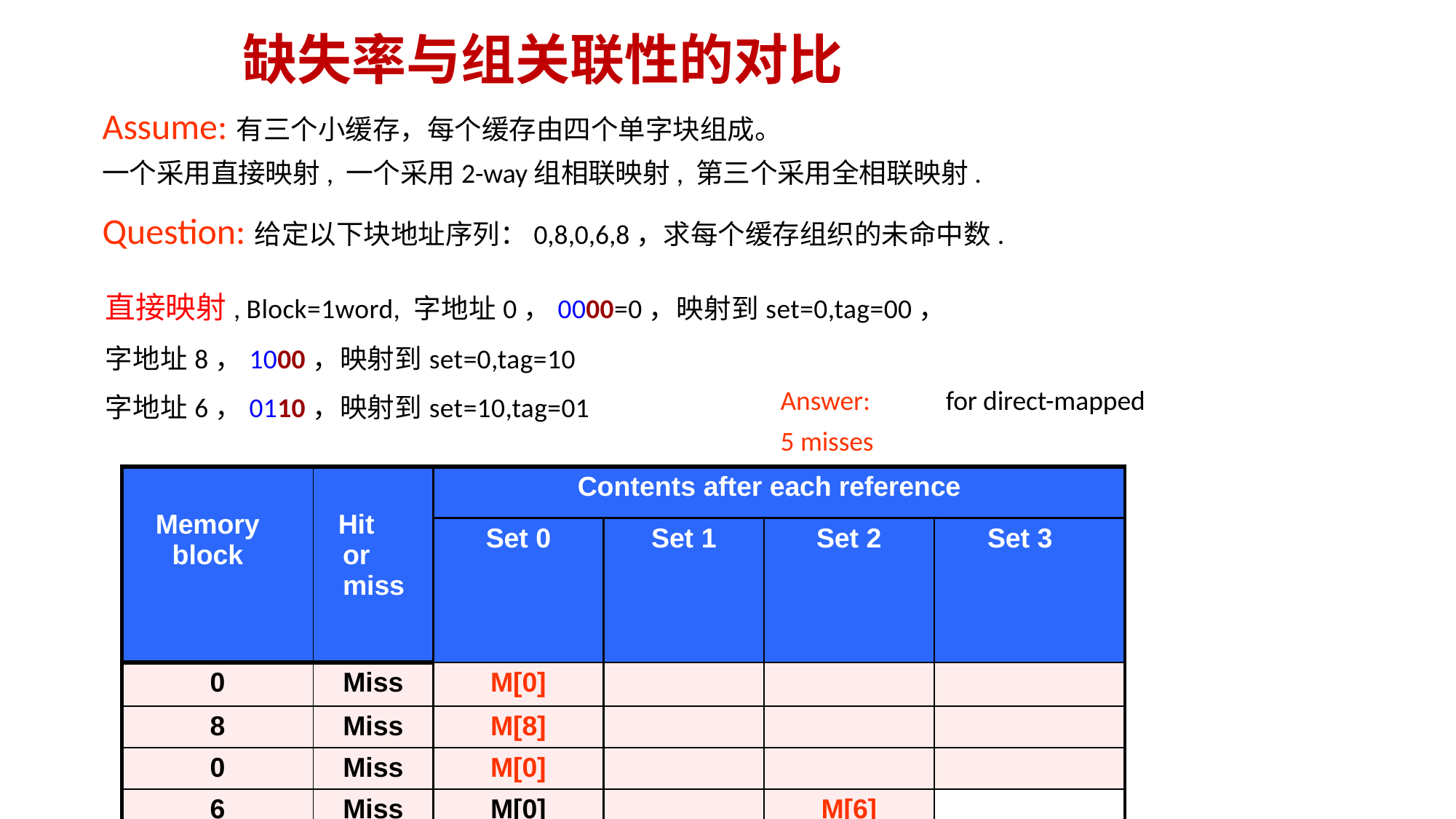

# 缺失率与组关联性的对比
Assume:有三个小缓存，每个缓存由四个单字块组成。
一个采用直接映射, 一个采用2-way组相联映射, 第三个采用全相联映射.
Question:给定以下块地址序列：0,8,0,6,8，求每个缓存组织的未命中数.
直接映射, Block=1word, 字地址0，0000=0，映射到set=0,tag=00，
字地址8，1000，映射到set=0,tag=10
字地址6，0110，映射到set=10,tag=01
Answer:	for direct-mapped	5 misses
| Memory block | Hit or miss | Contents after each reference |  |  |  |
| --- | --- | --- | --- | --- | --- |
|  |  | Set 0 | Set 1 | Set 2 | Set 3 |
| 0 | Miss | M[0] |  |  |  |
| 8 | Miss | M[8] |  |  |  |
| 0 | Miss | M[0] |  |  |  |
| 6 | Miss | M[0] |  | M[6] |  |
| 8 | Miss | M[8] |  | M[6] |  |